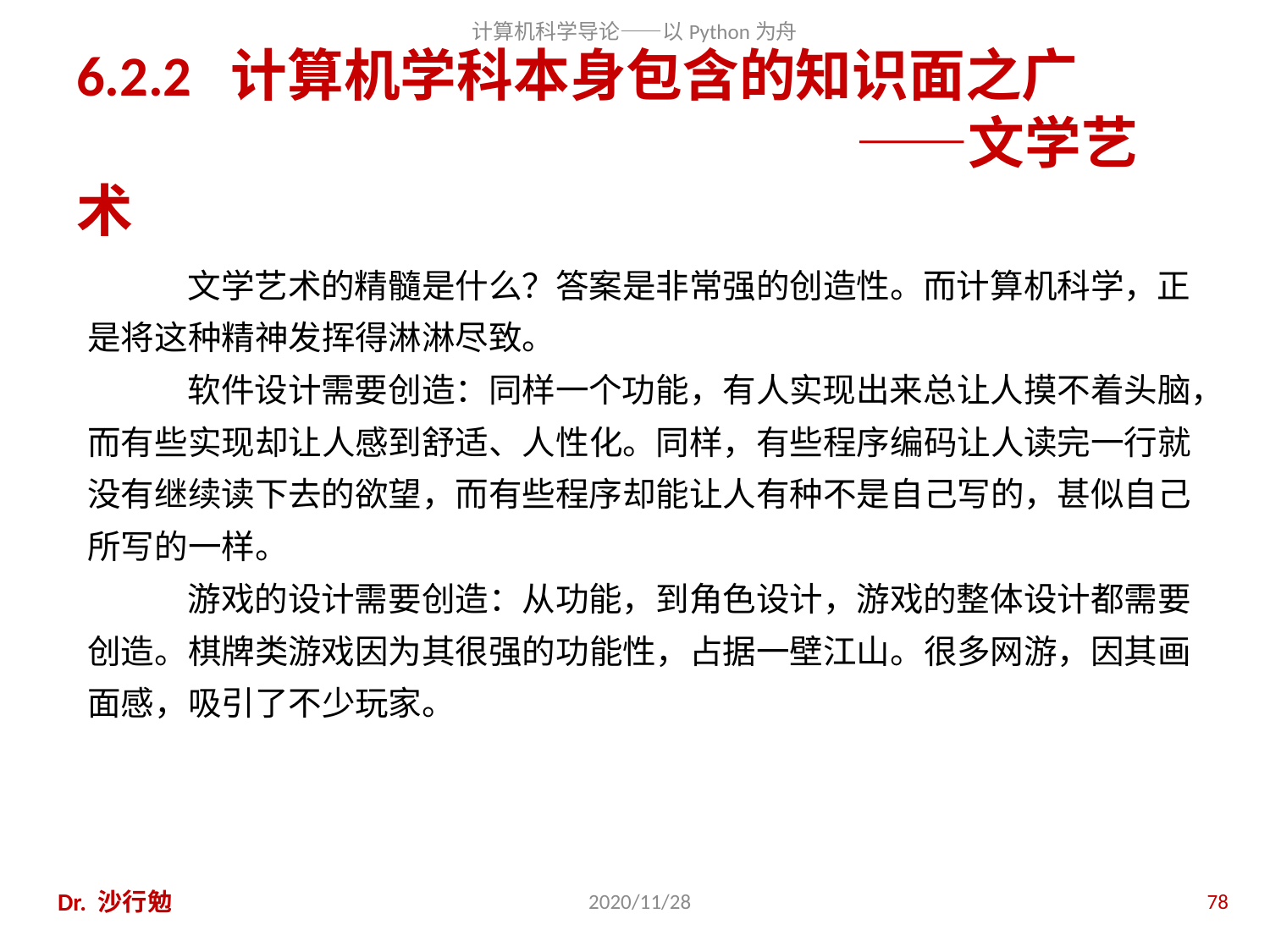

# 6.2.2  计算机学科本身包含的知识面之广 ——文学艺术
文学艺术的精髓是什么？答案是非常强的创造性。而计算机科学，正是将这种精神发挥得淋淋尽致。
软件设计需要创造：同样一个功能，有人实现出来总让人摸不着头脑，而有些实现却让人感到舒适、人性化。同样，有些程序编码让人读完一行就没有继续读下去的欲望，而有些程序却能让人有种不是自己写的，甚似自己所写的一样。
游戏的设计需要创造：从功能，到角色设计，游戏的整体设计都需要创造。棋牌类游戏因为其很强的功能性，占据一壁江山。很多网游，因其画面感，吸引了不少玩家。
Dr. 沙行勉
2020/11/28
78